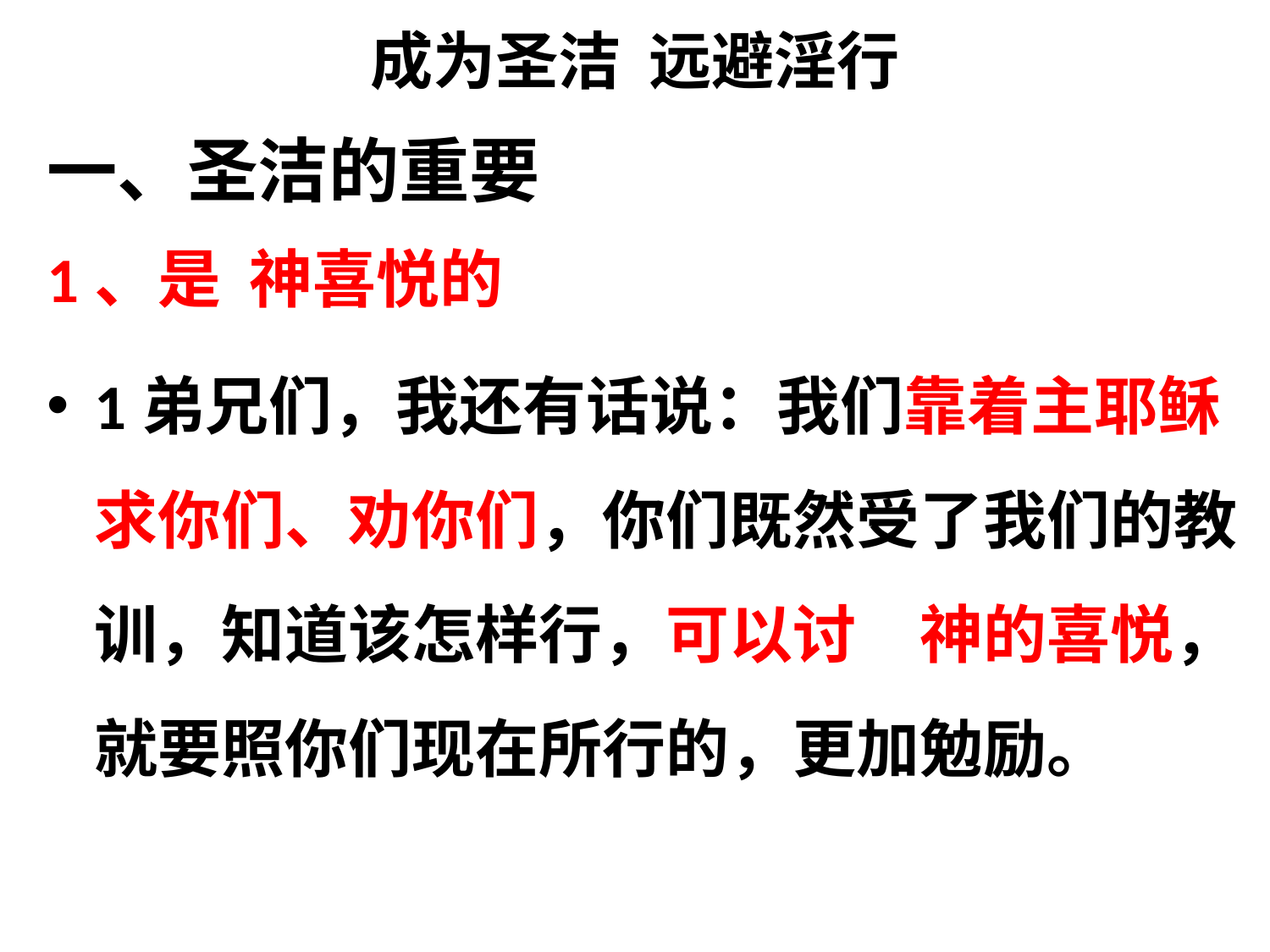

# 成为圣洁  远避淫行
一、圣洁的重要
1、是  神喜悦的
1弟兄们，我还有话说：我们靠着主耶稣求你们、劝你们，你们既然受了我们的教训，知道该怎样行，可以讨　神的喜悦，就要照你们现在所行的，更加勉励。